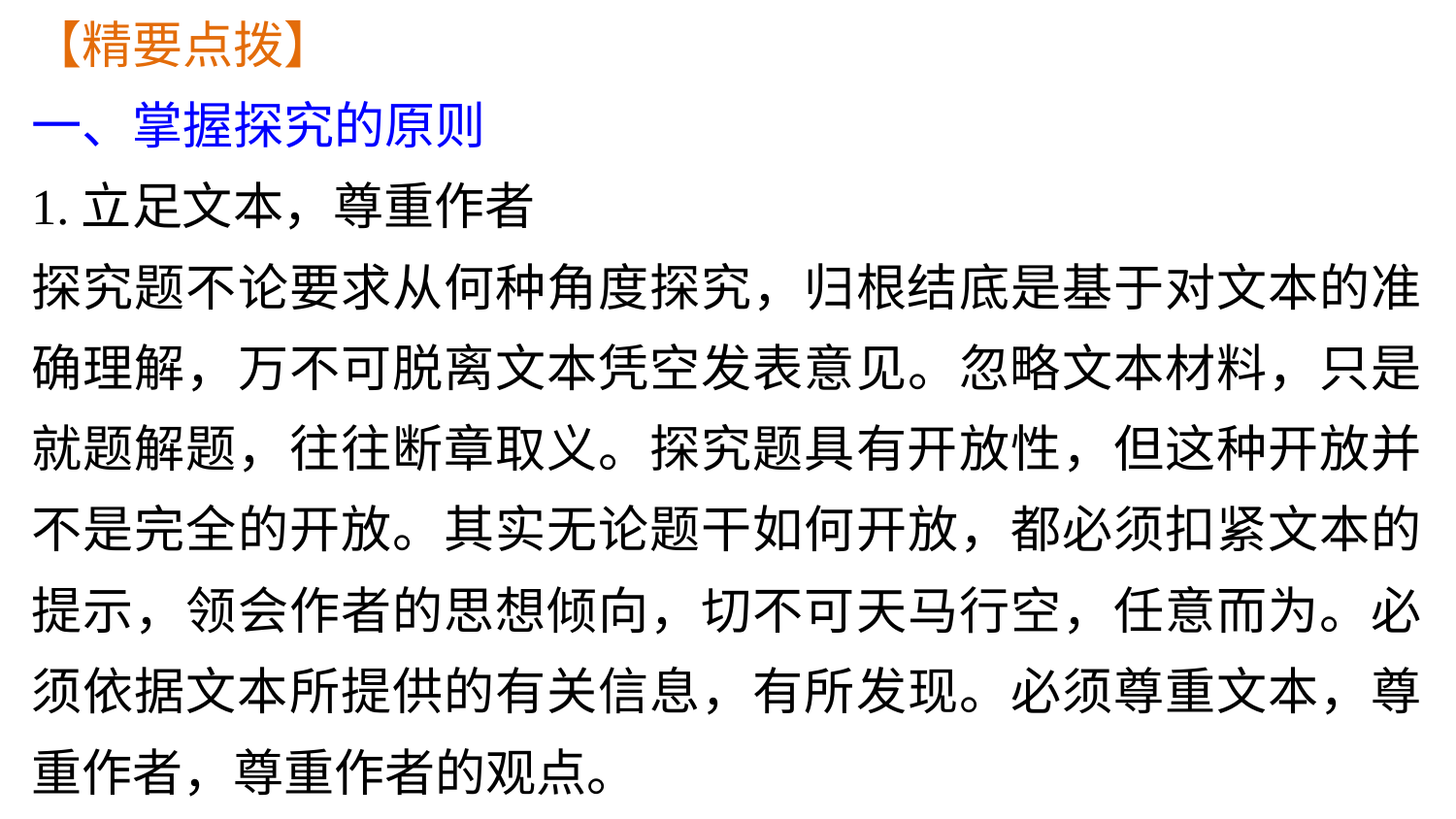

【精要点拨】
一、掌握探究的原则
1.立足文本，尊重作者
探究题不论要求从何种角度探究，归根结底是基于对文本的准确理解，万不可脱离文本凭空发表意见。忽略文本材料，只是就题解题，往往断章取义。探究题具有开放性，但这种开放并不是完全的开放。其实无论题干如何开放，都必须扣紧文本的提示，领会作者的思想倾向，切不可天马行空，任意而为。必须依据文本所提供的有关信息，有所发现。必须尊重文本，尊重作者，尊重作者的观点。